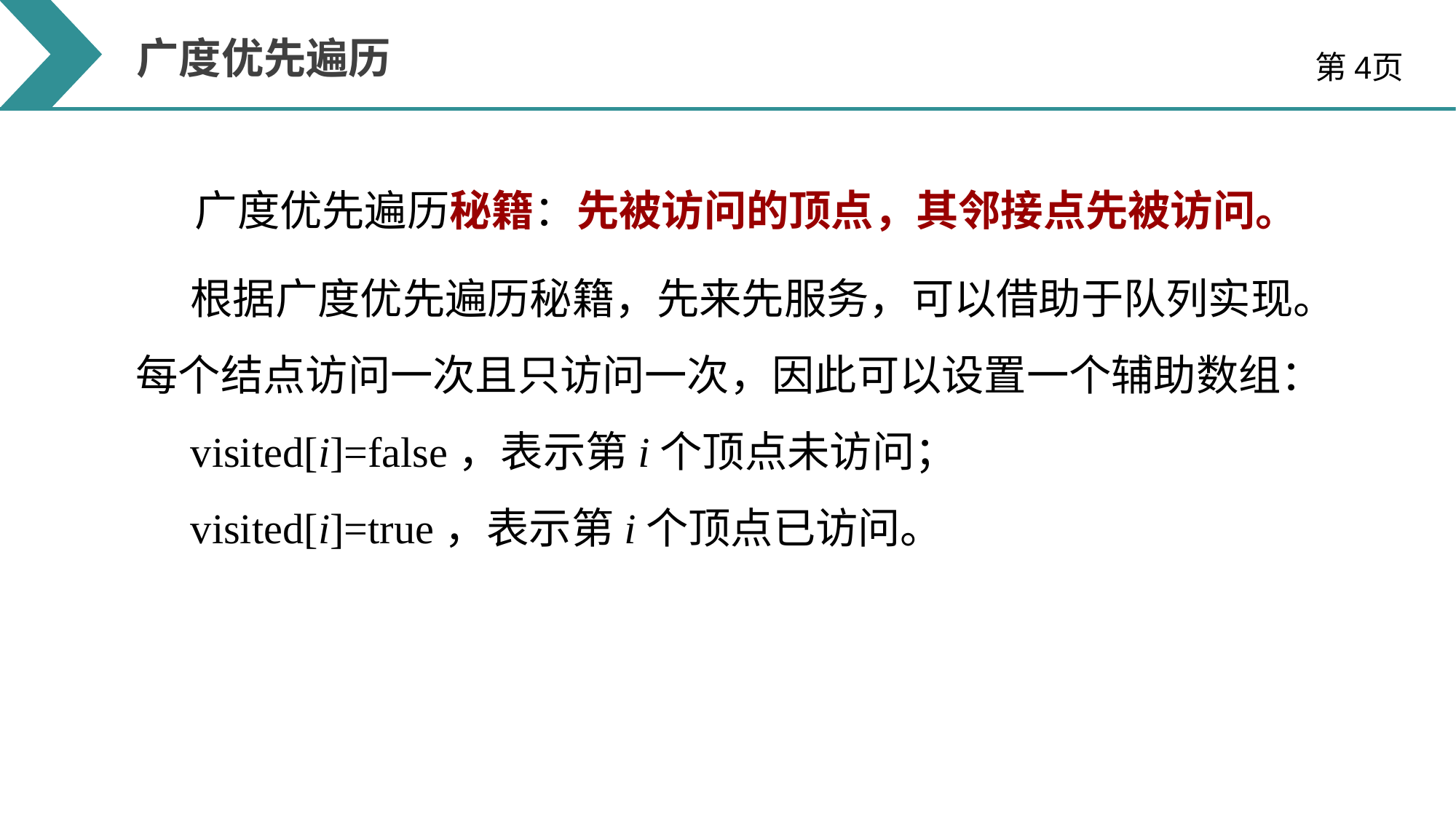

广度优先遍历
第4页
广度优先遍历秘籍：先被访问的顶点，其邻接点先被访问。
根据广度优先遍历秘籍，先来先服务，可以借助于队列实现。每个结点访问一次且只访问一次，因此可以设置一个辅助数组：
visited[i]=false，表示第i个顶点未访问；
visited[i]=true，表示第i个顶点已访问。